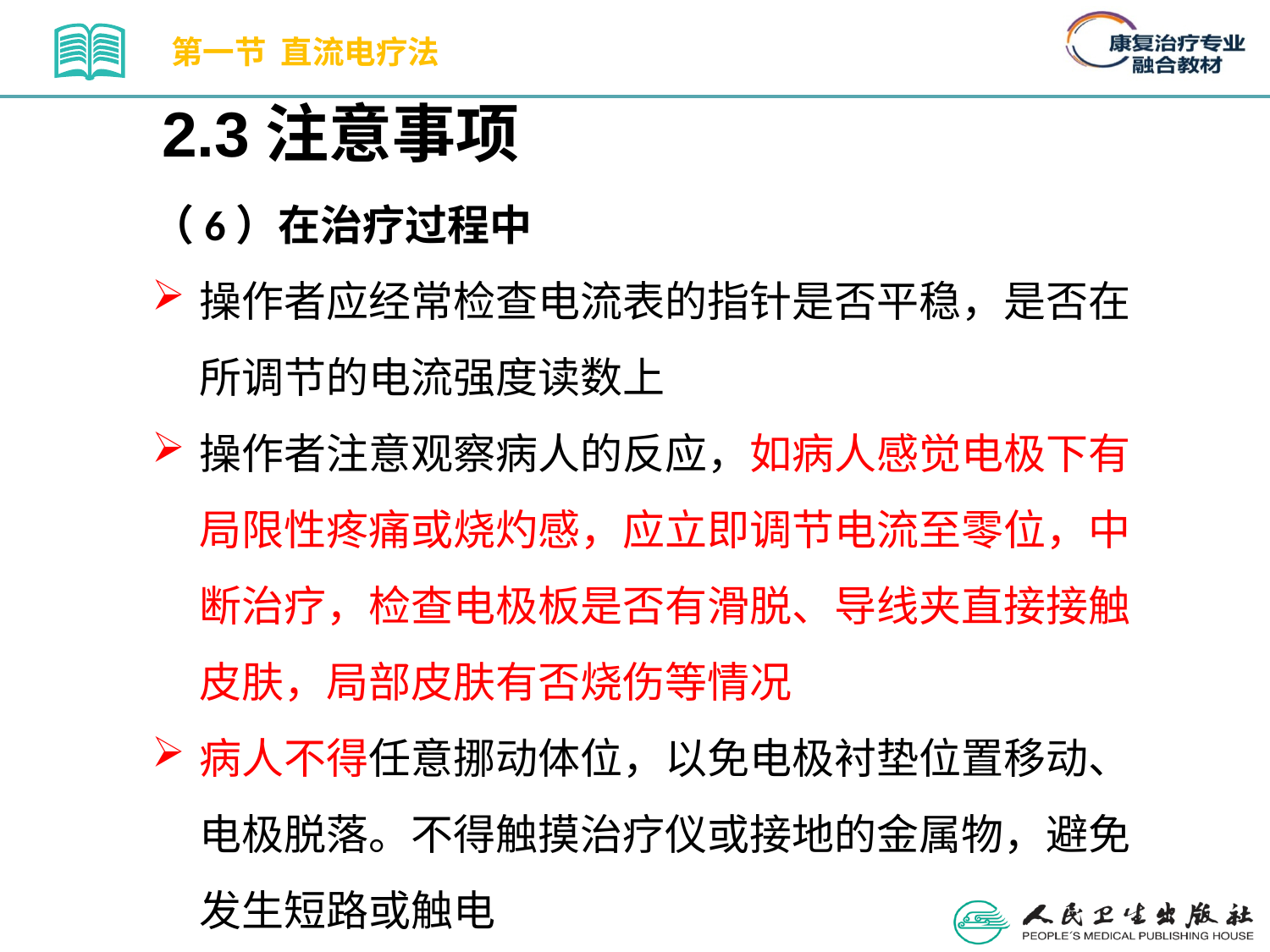

第一节  直流电疗法
2.3注意事项
（6）在治疗过程中
操作者应经常检查电流表的指针是否平稳，是否在所调节的电流强度读数上
操作者注意观察病人的反应，如病人感觉电极下有局限性疼痛或烧灼感，应立即调节电流至零位，中断治疗，检查电极板是否有滑脱、导线夹直接接触皮肤，局部皮肤有否烧伤等情况
病人不得任意挪动体位，以免电极衬垫位置移动、电极脱落。不得触摸治疗仪或接地的金属物，避免发生短路或触电